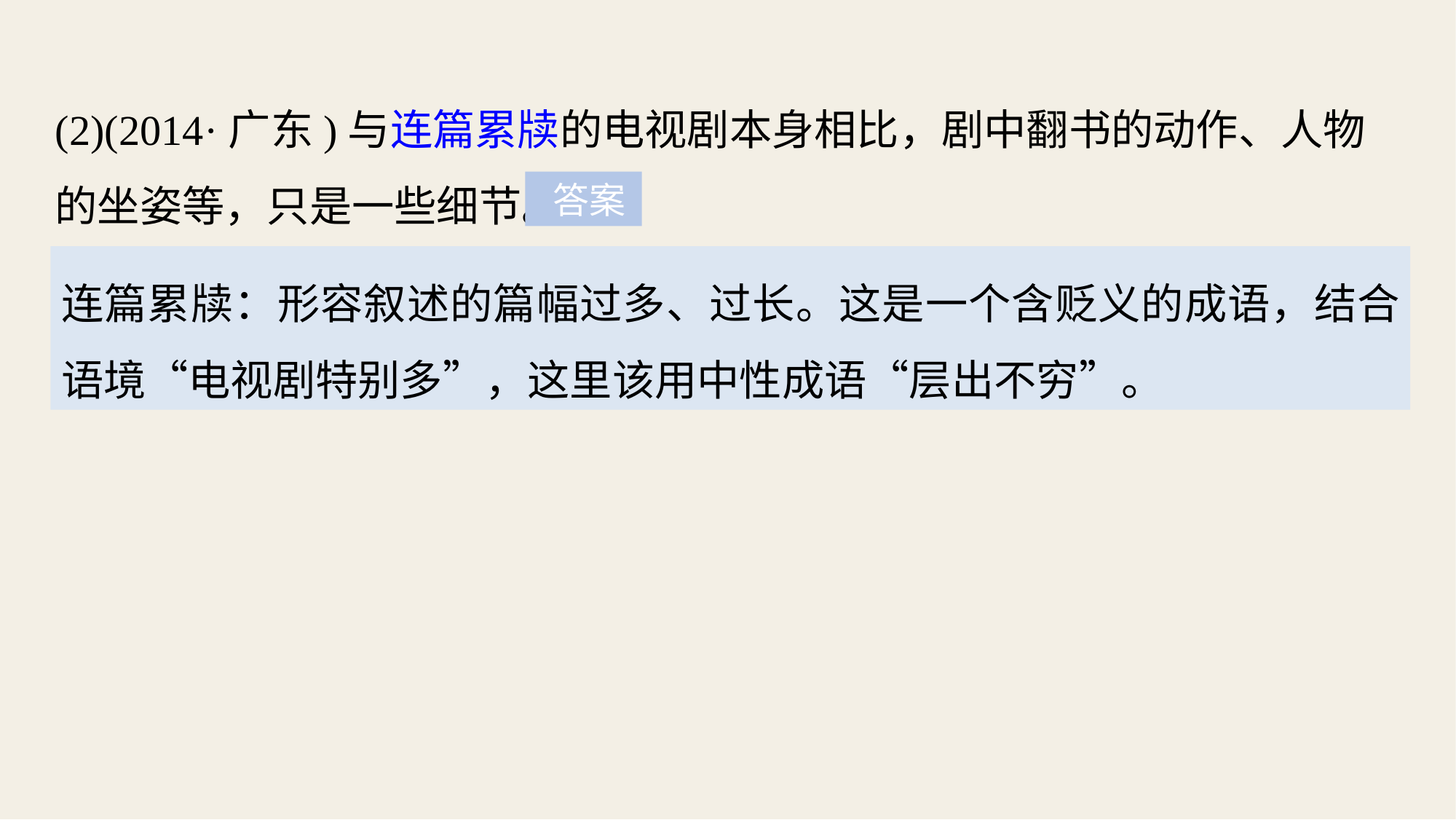

(2)(2014·广东)与连篇累牍的电视剧本身相比，剧中翻书的动作、人物的坐姿等，只是一些细节。
 答案
连篇累牍：形容叙述的篇幅过多、过长。这是一个含贬义的成语，结合语境“电视剧特别多”，这里该用中性成语“层出不穷”。